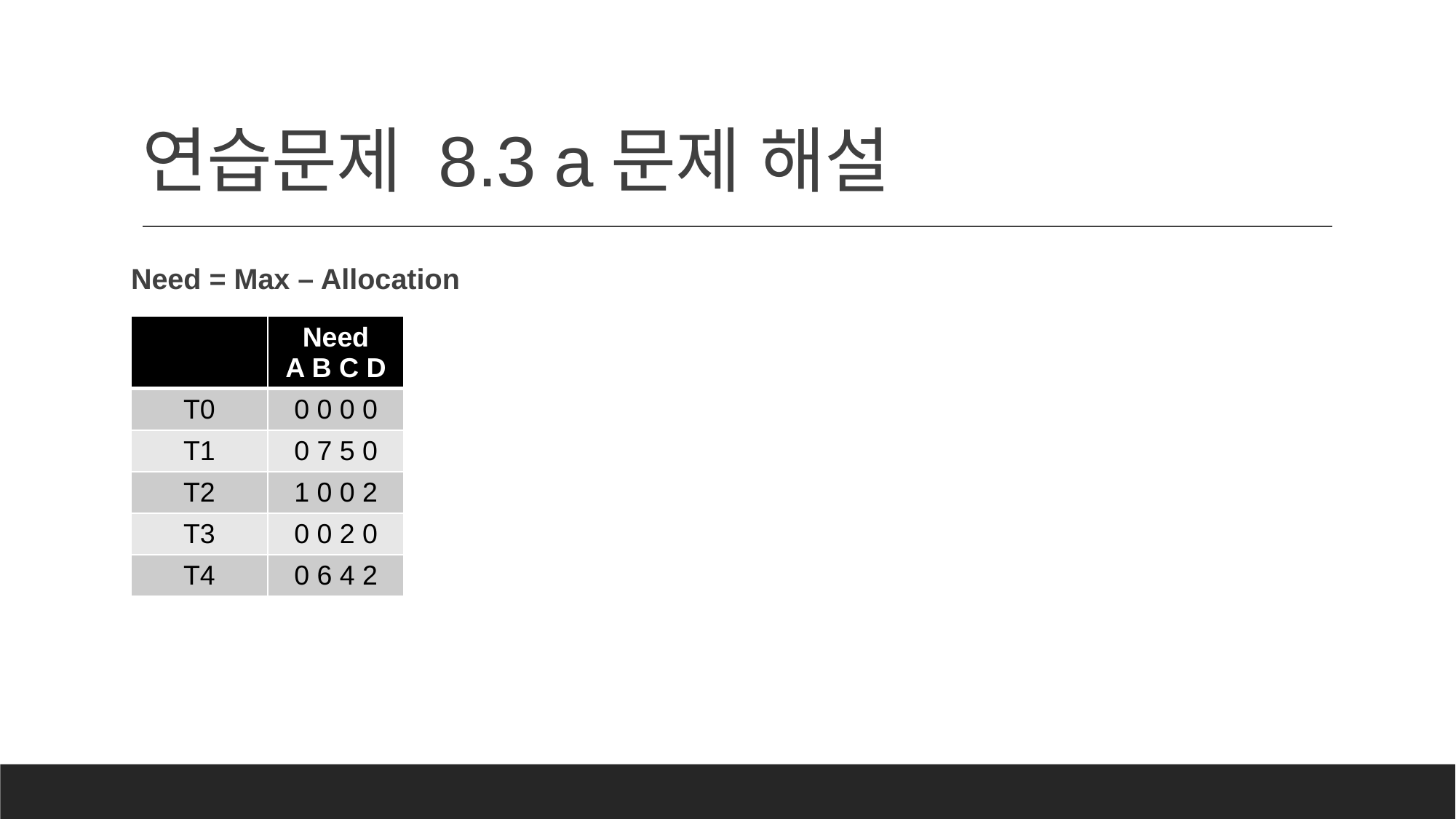

# 연습문제 8.3 a문제 해설
Need = Max – Allocation

|  | Need A B C D |
| --- | --- |
| T0 | 0 0 0 0 |
| T1 | 0 7 5 0 |
| T2 | 1 0 0 2 |
| T3 | 0 0 2 0 |
| T4 | 0 6 4 2 |